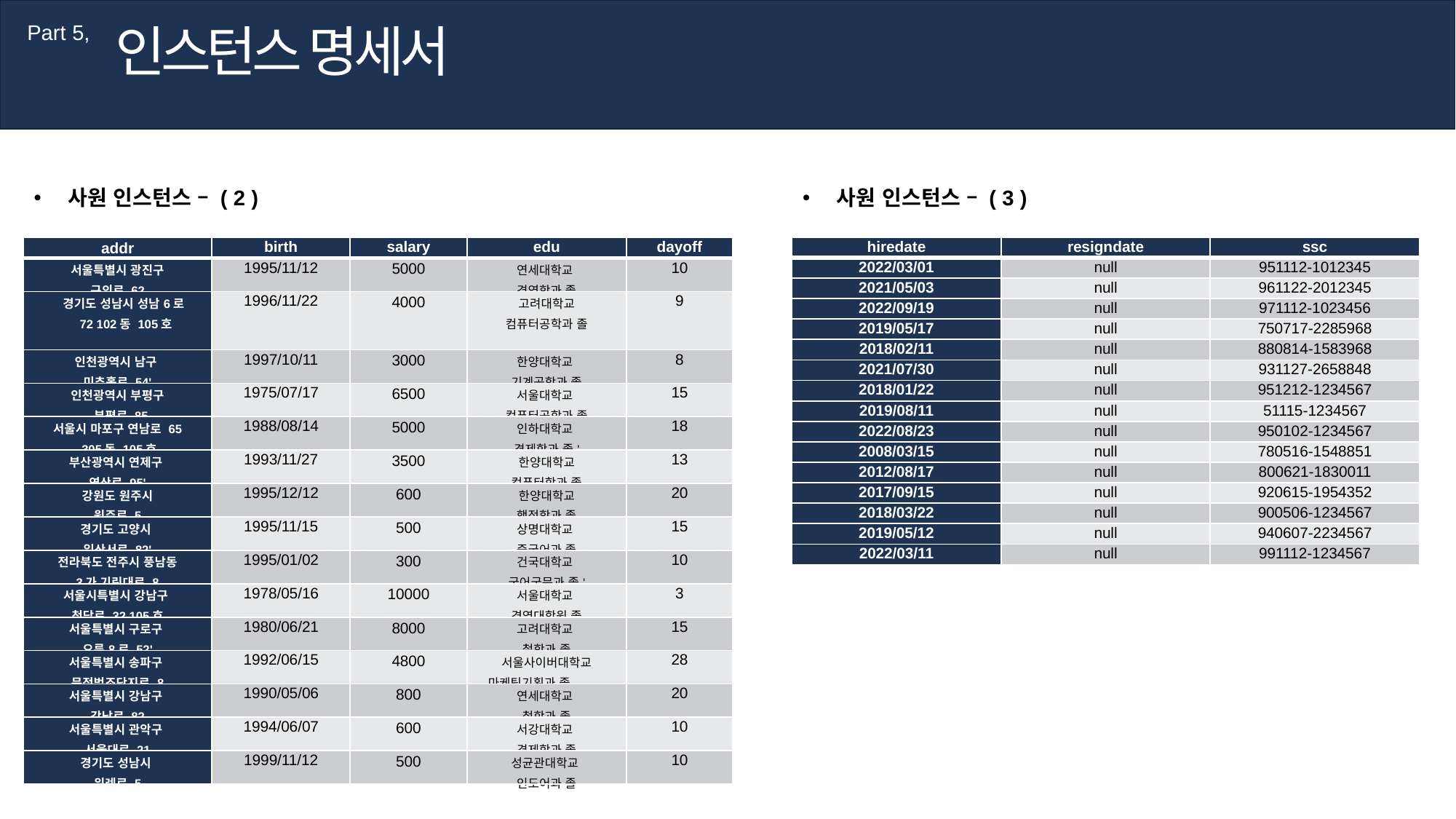

ER 다이어그램
인스턴스 명세서
Part 3,
Part 5,
사원 인스턴스 – ( 3 )
사원 인스턴스 – ( 2 )
| addr | birth | salary | edu | dayoff |
| --- | --- | --- | --- | --- |
| 서울특별시 광진구 구의로 62 | 1995/11/12 | 5000 | 연세대학교 경영학과 졸 | 10 |
| 경기도 성남시 성남6로 72 102동 105호 | 1996/11/22 | 4000 | 고려대학교 컴퓨터공학과 졸 | 9 |
| 인천광역시 남구 미추홀로 54' | 1997/10/11 | 3000 | 한양대학교 기계공학과 졸 | 8 |
| 인천광역시 부평구 부평로 85 | 1975/07/17 | 6500 | 서울대학교 컴퓨터공학과 졸 | 15 |
| 서울시 마포구 연남로 65 305동 105호 | 1988/08/14 | 5000 | 인하대학교 경제학과 졸' | 18 |
| 부산광역시 연제구 연산로 95' | 1993/11/27 | 3500 | 한양대학교 컴퓨터학과 졸 | 13 |
| 강원도 원주시 원주로 5 | 1995/12/12 | 600 | 한양대학교 행정학과 졸 | 20 |
| 경기도 고양시 일산서로 82' | 1995/11/15 | 500 | 상명대학교 중국어과 졸 | 15 |
| 전라북도 전주시 풍남동 3가 기린대로 8 | 1995/01/02 | 300 | 건국대학교 국어국문과 졸' | 10 |
| 서울시특별시 강남구 청담로 32 105호 | 1978/05/16 | 10000 | 서울대학교 경영대학원 졸 | 3 |
| 서울특별시 구로구 오륜8로 52' | 1980/06/21 | 8000 | 고려대학교 철학과 졸 | 15 |
| 서울특별시 송파구 문정법조단지로 8 | 1992/06/15 | 4800 | 서울사이버대학교 마케팅기획과 졸 | 28 |
| 서울특별시 강남구 강남로 82 | 1990/05/06 | 800 | 연세대학교 철학과 졸 | 20 |
| 서울특별시 관악구 서울대로 21 | 1994/06/07 | 600 | 서강대학교 경제학과 졸 | 10 |
| 경기도 성남시 위례로 5 | 1999/11/12 | 500 | 성균관대학교 인도어과 졸 | 10 |
| hiredate | resigndate | ssc |
| --- | --- | --- |
| 2022/03/01 | null | 951112-1012345 |
| 2021/05/03 | null | 961122-2012345 |
| 2022/09/19 | null | 971112-1023456 |
| 2019/05/17 | null | 750717-2285968 |
| 2018/02/11 | null | 880814-1583968 |
| 2021/07/30 | null | 931127-2658848 |
| 2018/01/22 | null | 951212-1234567 |
| 2019/08/11 | null | 51115-1234567 |
| 2022/08/23 | null | 950102-1234567 |
| 2008/03/15 | null | 780516-1548851 |
| 2012/08/17 | null | 800621-1830011 |
| 2017/09/15 | null | 920615-1954352 |
| 2018/03/22 | null | 900506-1234567 |
| 2019/05/12 | null | 940607-2234567 |
| 2022/03/11 | null | 991112-1234567 |